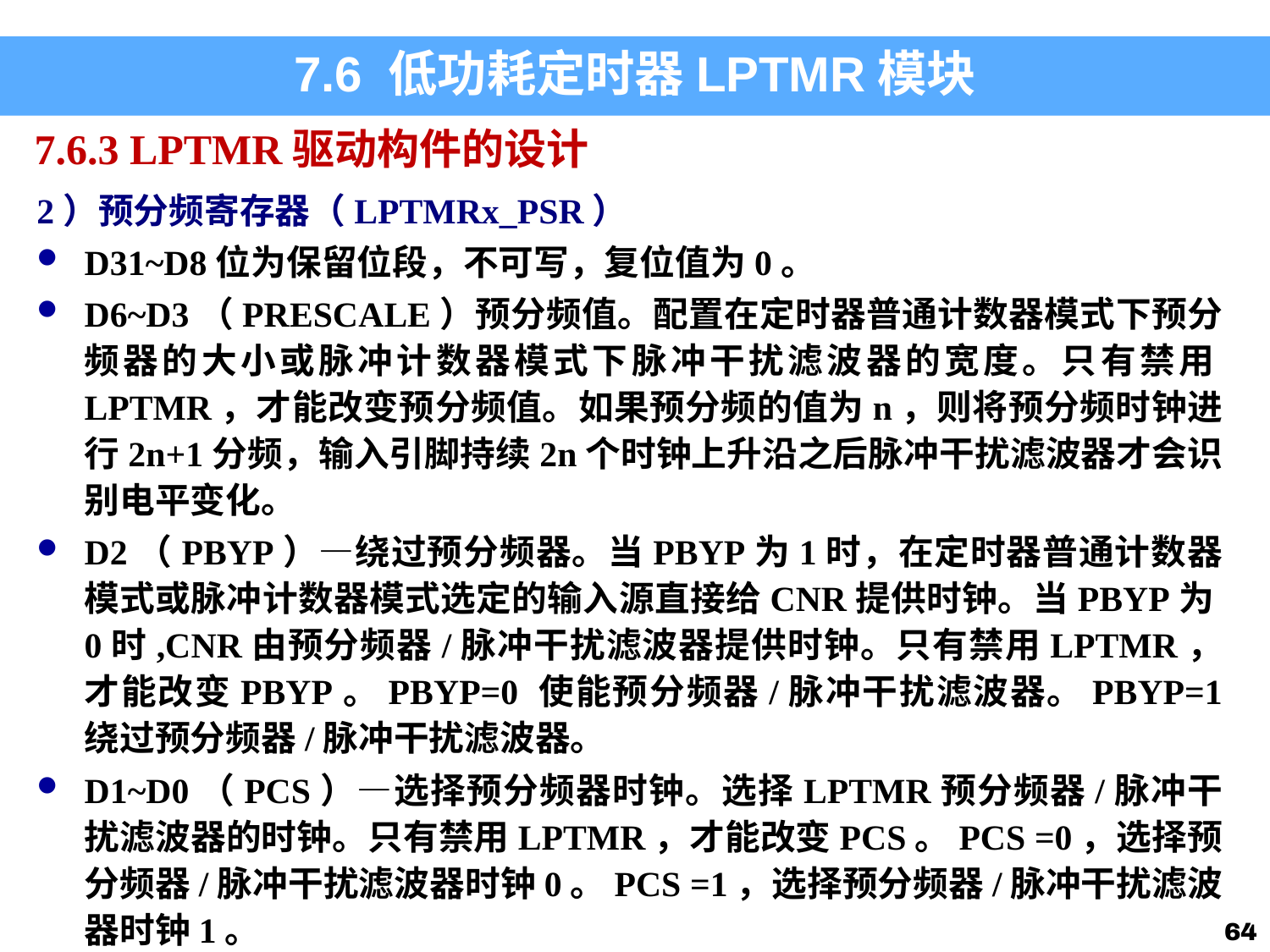

7.6 低功耗定时器LPTMR模块
7.6.3 LPTMR驱动构件的设计
2）预分频寄存器（LPTMRx_PSR）
D31~D8位为保留位段，不可写，复位值为0。
D6~D3（PRESCALE）预分频值。配置在定时器普通计数器模式下预分频器的大小或脉冲计数器模式下脉冲干扰滤波器的宽度。只有禁用LPTMR，才能改变预分频值。如果预分频的值为n，则将预分频时钟进行2n+1分频，输入引脚持续2n个时钟上升沿之后脉冲干扰滤波器才会识别电平变化。
D2（PBYP）—绕过预分频器。当PBYP为1时，在定时器普通计数器模式或脉冲计数器模式选定的输入源直接给CNR提供时钟。当PBYP为0时,CNR由预分频器/脉冲干扰滤波器提供时钟。只有禁用LPTMR，才能改变PBYP。PBYP=0 使能预分频器/脉冲干扰滤波器。PBYP=1 绕过预分频器/脉冲干扰滤波器。
D1~D0（PCS）—选择预分频器时钟。选择LPTMR预分频器/脉冲干扰滤波器的时钟。只有禁用LPTMR，才能改变PCS。PCS =0，选择预分频器/脉冲干扰滤波器时钟0。PCS =1，选择预分频器/脉冲干扰滤波器时钟1。
64